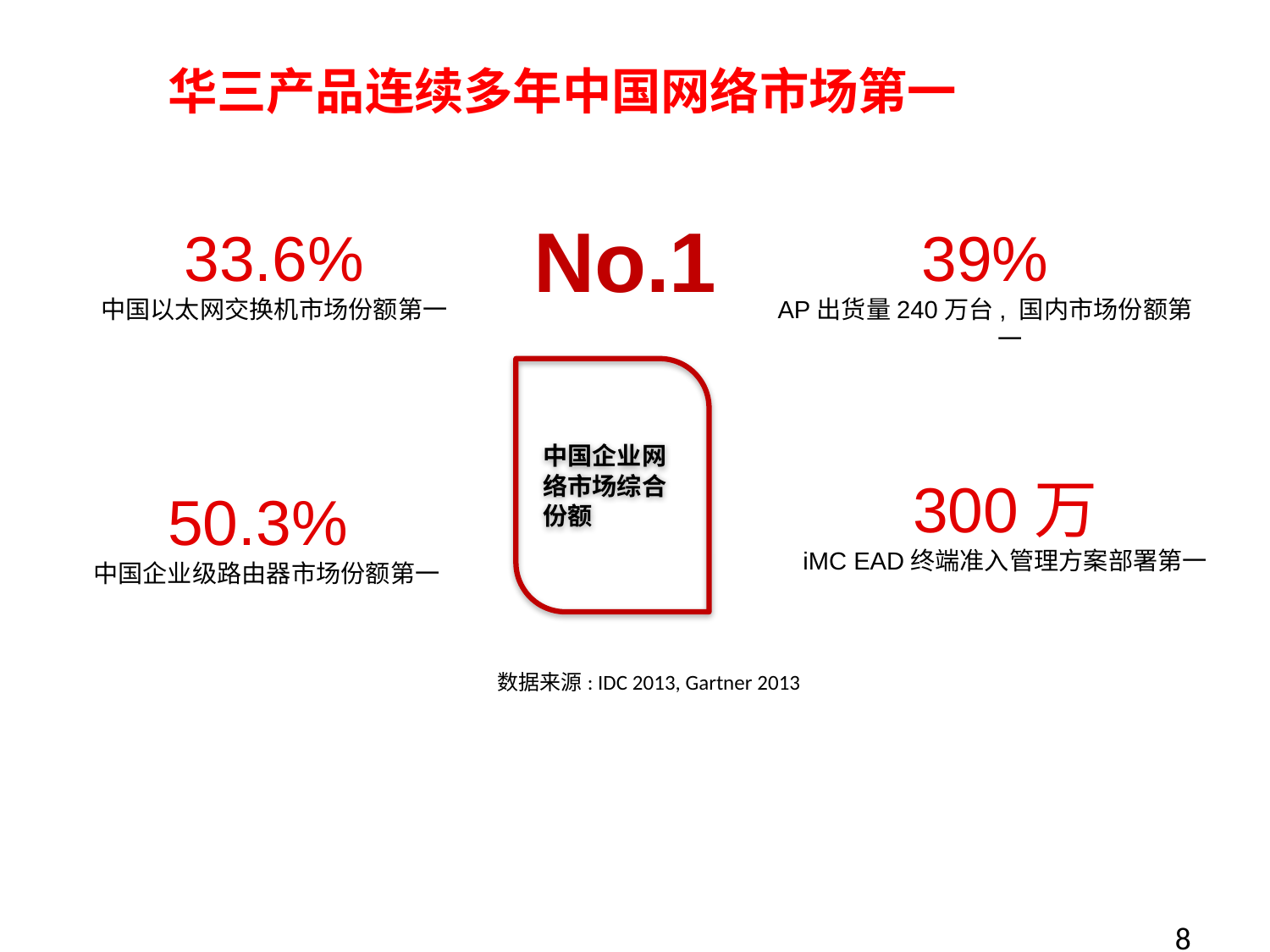

# 华三产品连续多年中国网络市场第一
No.1
33.6%
中国以太网交换机市场份额第一
39%
AP出货量240万台, 国内市场份额第一
中国企业网络市场综合份额
300万
iMC EAD终端准入管理方案部署第一
50.3%
中国企业级路由器市场份额第一
数据来源: IDC 2013, Gartner 2013